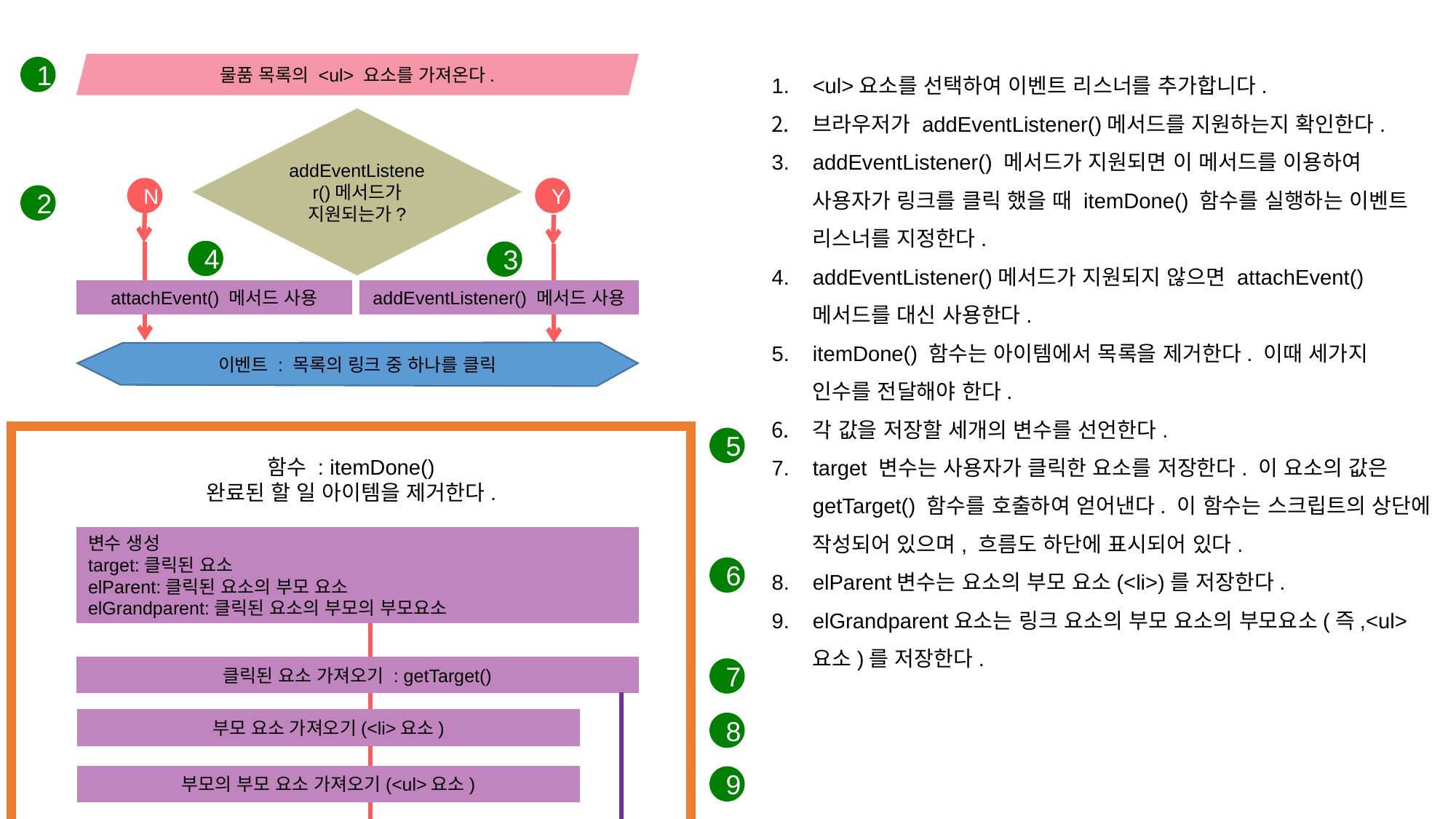

물품 목록의 <ul> 요소를 가져온다.
<ul>요소를 선택하여 이벤트 리스너를 추가합니다.
브라우저가 addEventListener()메서드를 지원하는지 확인한다.
addEventListener() 메서드가 지원되면 이 메서드를 이용하여 사용자가 링크를 클릭 했을 때 itemDone() 함수를 실행하는 이벤트 리스너를 지정한다.
addEventListener()메서드가 지원되지 않으면 attachEvent()메서드를 대신 사용한다.
itemDone() 함수는 아이템에서 목록을 제거한다. 이때 세가지 인수를 전달해야 한다.
각 값을 저장할 세개의 변수를 선언한다.
target 변수는 사용자가 클릭한 요소를 저장한다. 이 요소의 값은 getTarget() 함수를 호출하여 얻어낸다. 이 함수는 스크립트의 상단에 작성되어 있으며, 흐름도 하단에 표시되어 있다.
elParent변수는 요소의 부모 요소(<li>)를 저장한다.
elGrandparent요소는 링크 요소의 부모 요소의 부모요소(즉,<ul>요소)를 저장한다.
1
addEventListener()메서드가 지원되는가?
Y
N
2
4
3
attachEvent() 메서드 사용
addEventListener() 메서드 사용
이벤트 : 목록의 링크 중 하나를 클릭
함수 : itemDone()
완료된 할 일 아이템을 제거한다.

5
변수 생성
target:클릭된 요소
elParent:클릭된 요소의 부모 요소
elGrandparent:클릭된 요소의 부모의 부모요소
6
클릭된 요소 가져오기 : getTarget()
7
부모 요소 가져오기(<li>요소)
8
부모의 부모 요소 가져오기(<ul>요소)
9